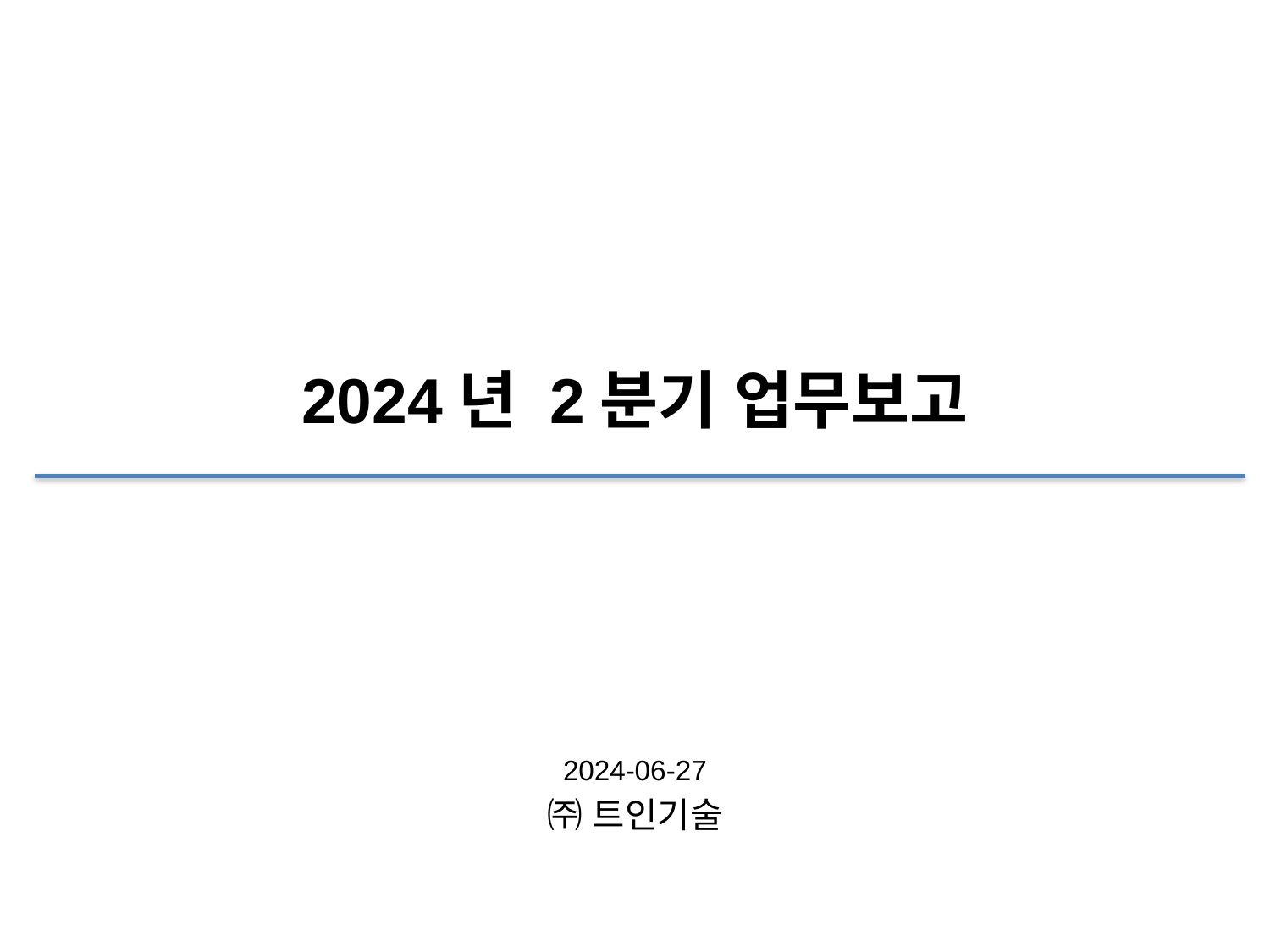

# 2024년 2분기 업무보고

2024-06-27
㈜ 트인기술